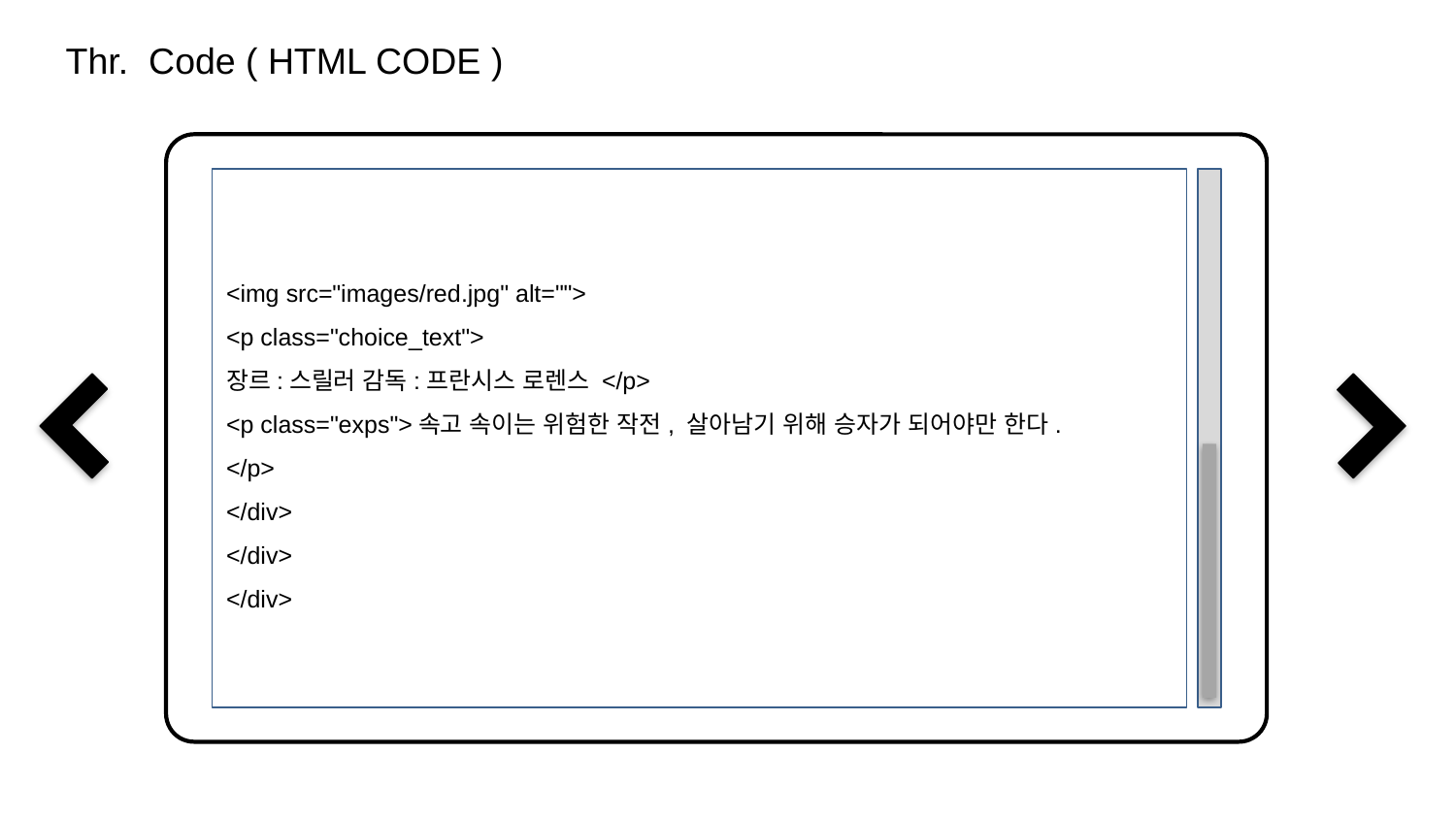

Thr.  Code ( HTML CODE )

<img src="images/red.jpg" alt="">
<p class="choice_text">
장르:스릴러 감독:프란시스 로렌스 </p>
<p class="exps">속고 속이는 위험한 작전, 살아남기 위해 승자가 되어야만 한다.
</p>
</div>
</div>
</div>